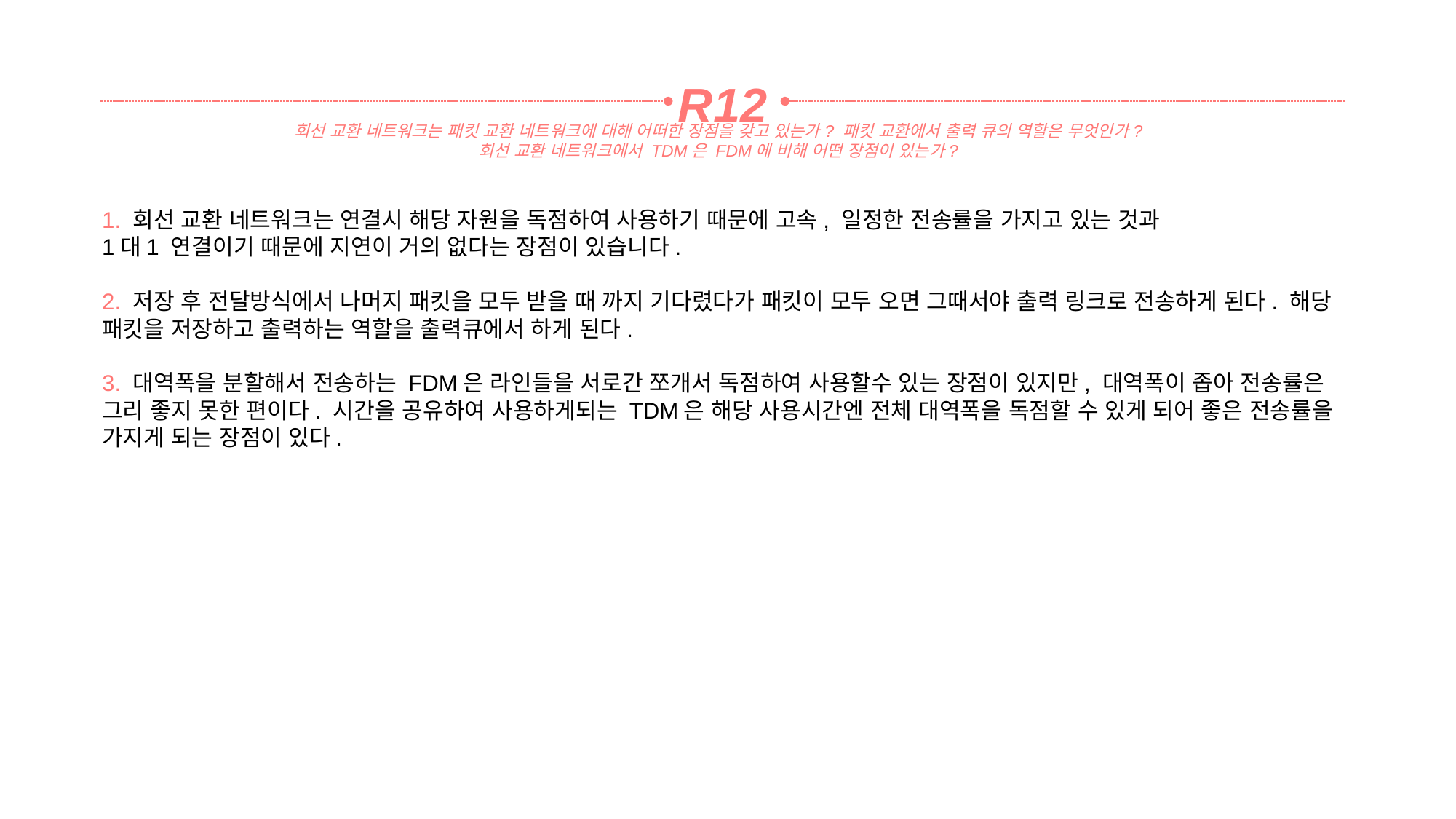

R12
회선 교환 네트워크는 패킷 교환 네트워크에 대해 어떠한 장점을 갖고 있는가? 패킷 교환에서 출력 큐의 역할은 무엇인가?
회선 교환 네트워크에서 TDM은 FDM에 비해 어떤 장점이 있는가?
1. 회선 교환 네트워크는 연결시 해당 자원을 독점하여 사용하기 때문에 고속, 일정한 전송률을 가지고 있는 것과
1대1 연결이기 때문에 지연이 거의 없다는 장점이 있습니다.

2. 저장 후 전달방식에서 나머지 패킷을 모두 받을 때 까지 기다렸다가 패킷이 모두 오면 그때서야 출력 링크로 전송하게 된다. 해당 패킷을 저장하고 출력하는 역할을 출력큐에서 하게 된다.

3. 대역폭을 분할해서 전송하는 FDM은 라인들을 서로간 쪼개서 독점하여 사용할수 있는 장점이 있지만, 대역폭이 좁아 전송률은 그리 좋지 못한 편이다. 시간을 공유하여 사용하게되는 TDM은 해당 사용시간엔 전체 대역폭을 독점할 수 있게 되어 좋은 전송률을 가지게 되는 장점이 있다.